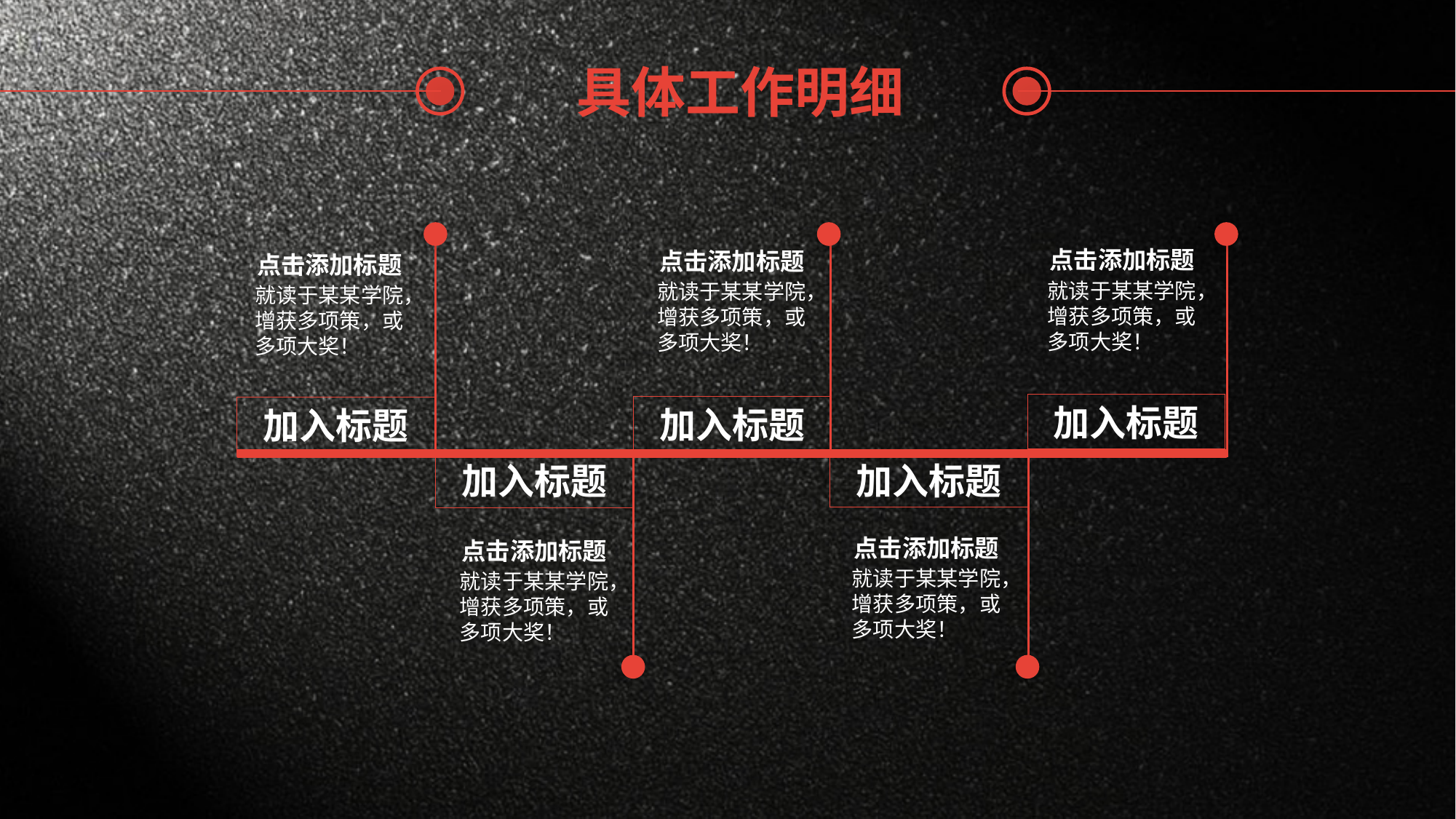

具体工作明细

点击添加标题
点击添加标题
点击添加标题
就读于某某学院，增获多项策，或多项大奖！
就读于某某学院，增获多项策，或多项大奖！
就读于某某学院，增获多项策，或多项大奖！
加入标题
加入标题
加入标题

加入标题
加入标题
点击添加标题
点击添加标题
就读于某某学院，增获多项策，或多项大奖！
就读于某某学院，增获多项策，或多项大奖！